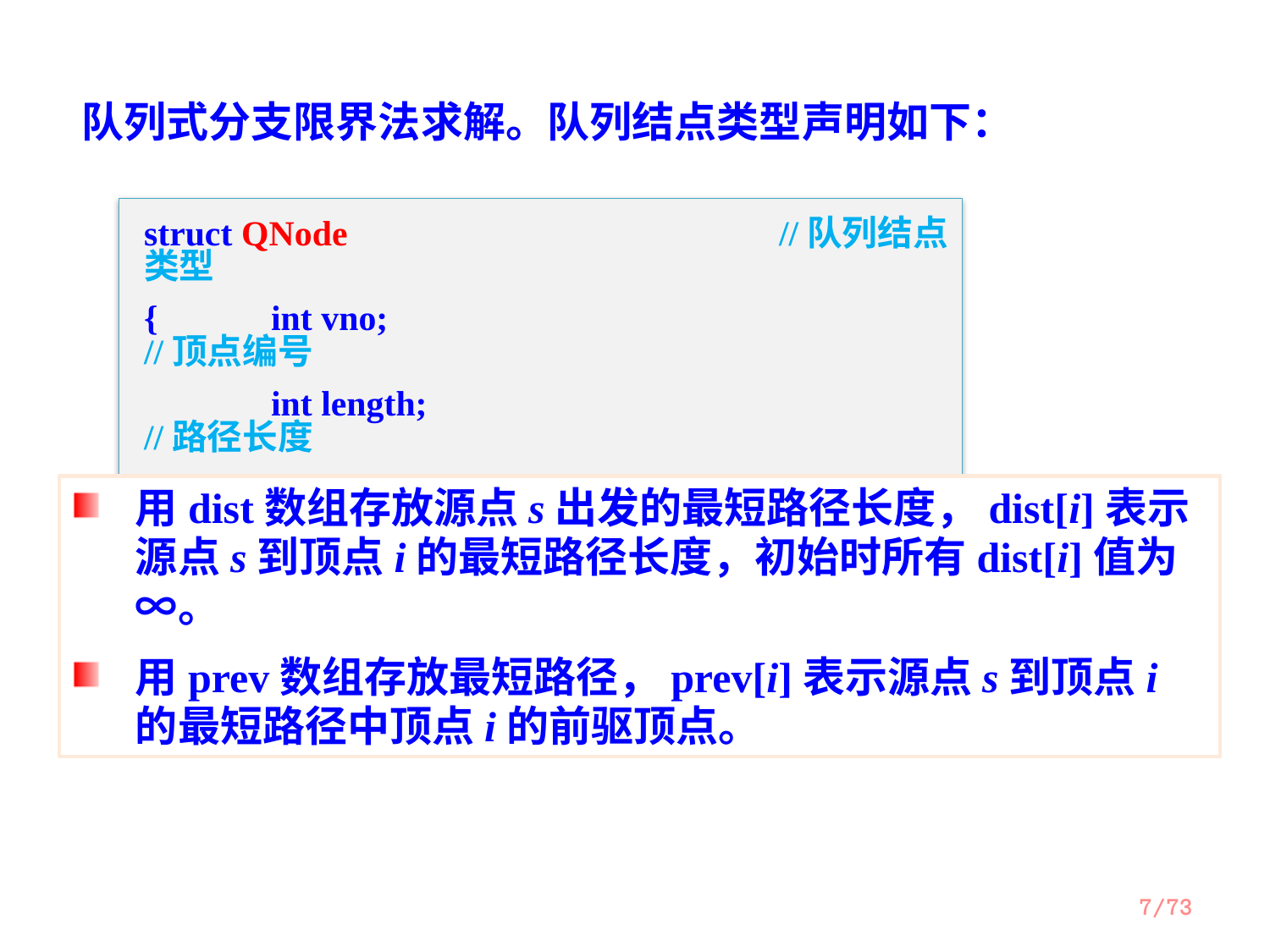

队列式分支限界法求解。队列结点类型声明如下：
struct QNode				//队列结点类型
{	int vno;					//顶点编号
     	int length;				//路径长度
};
用dist数组存放源点s出发的最短路径长度，dist[i]表示源点s到顶点i的最短路径长度，初始时所有dist[i]值为∞。
用prev数组存放最短路径，prev[i]表示源点s到顶点i的最短路径中顶点i的前驱顶点。
7/73